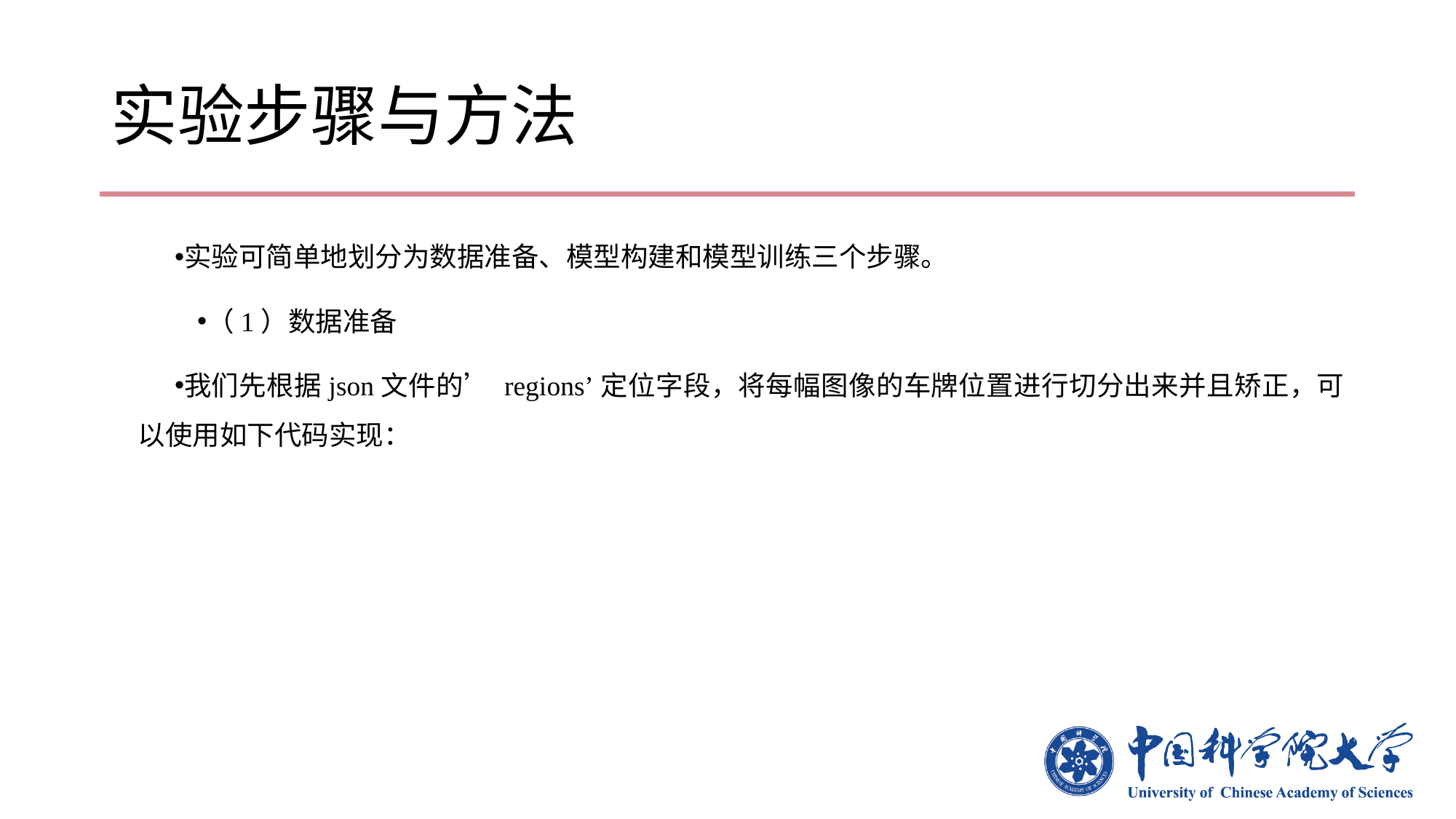

# 实验步骤与方法
实验可简单地划分为数据准备、模型构建和模型训练三个步骤。
（1）数据准备
我们先根据json文件的’ regions’定位字段，将每幅图像的车牌位置进行切分出来并且矫正，可以使用如下代码实现：